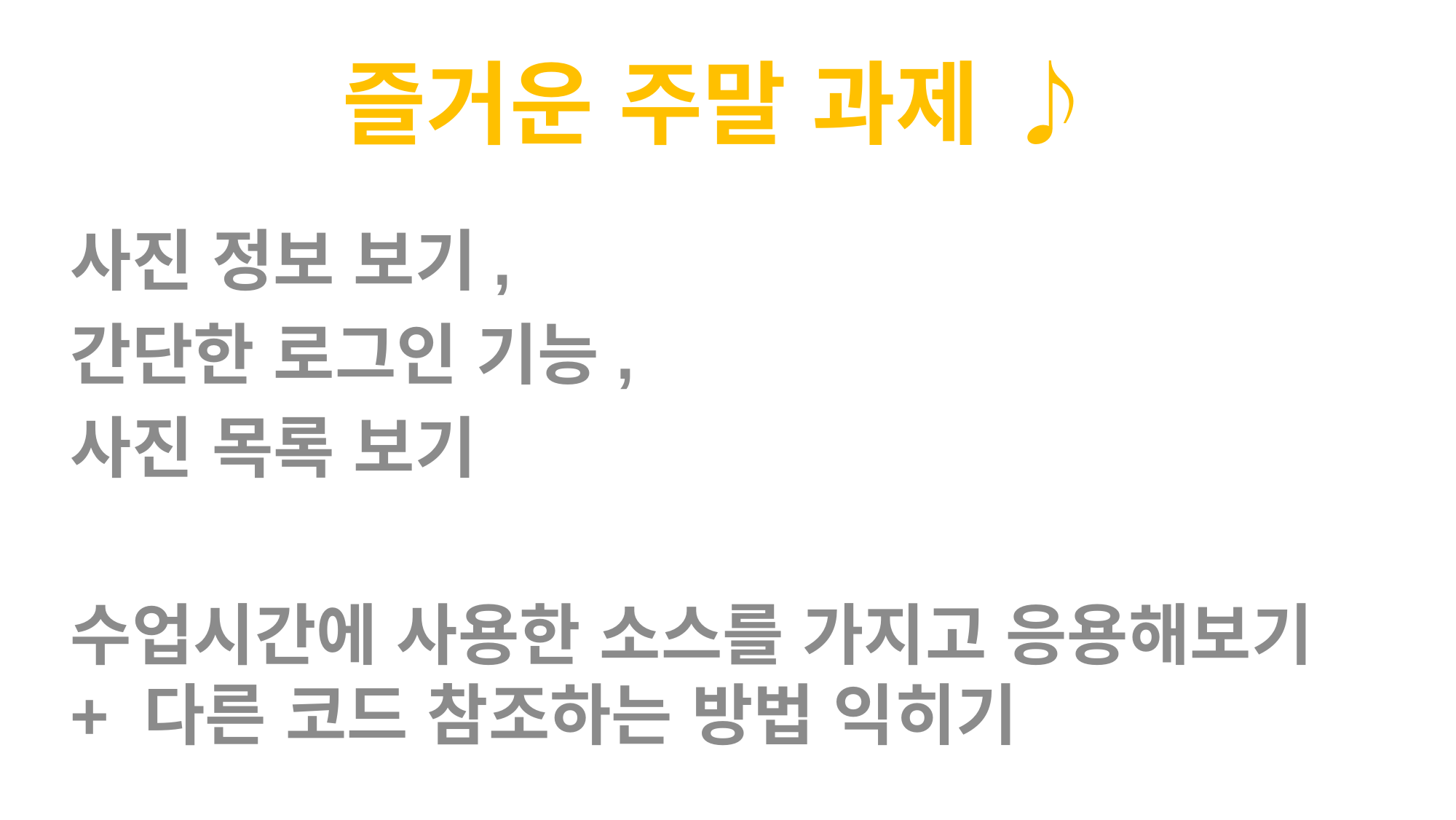

즐거운 주말 과제 ♪
사진 정보 보기,
간단한 로그인 기능,
사진 목록 보기

수업시간에 사용한 소스를 가지고 응용해보기 + 다른 코드 참조하는 방법 익히기